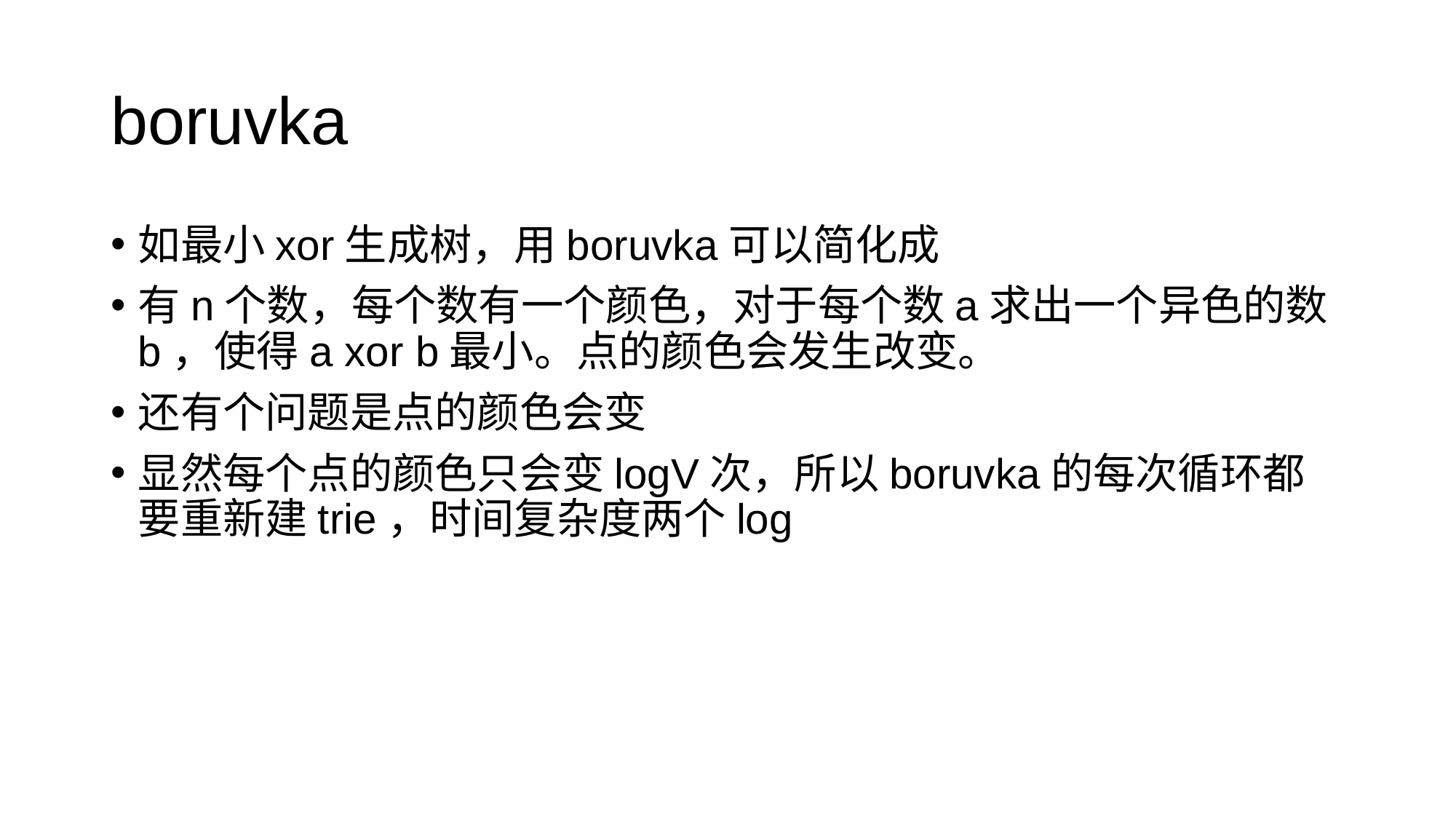

# boruvka
如最小xor生成树，用boruvka可以简化成
有n个数，每个数有一个颜色，对于每个数a求出一个异色的数b，使得a xor b最小。点的颜色会发生改变。
还有个问题是点的颜色会变
显然每个点的颜色只会变logV次，所以boruvka的每次循环都要重新建trie，时间复杂度两个log